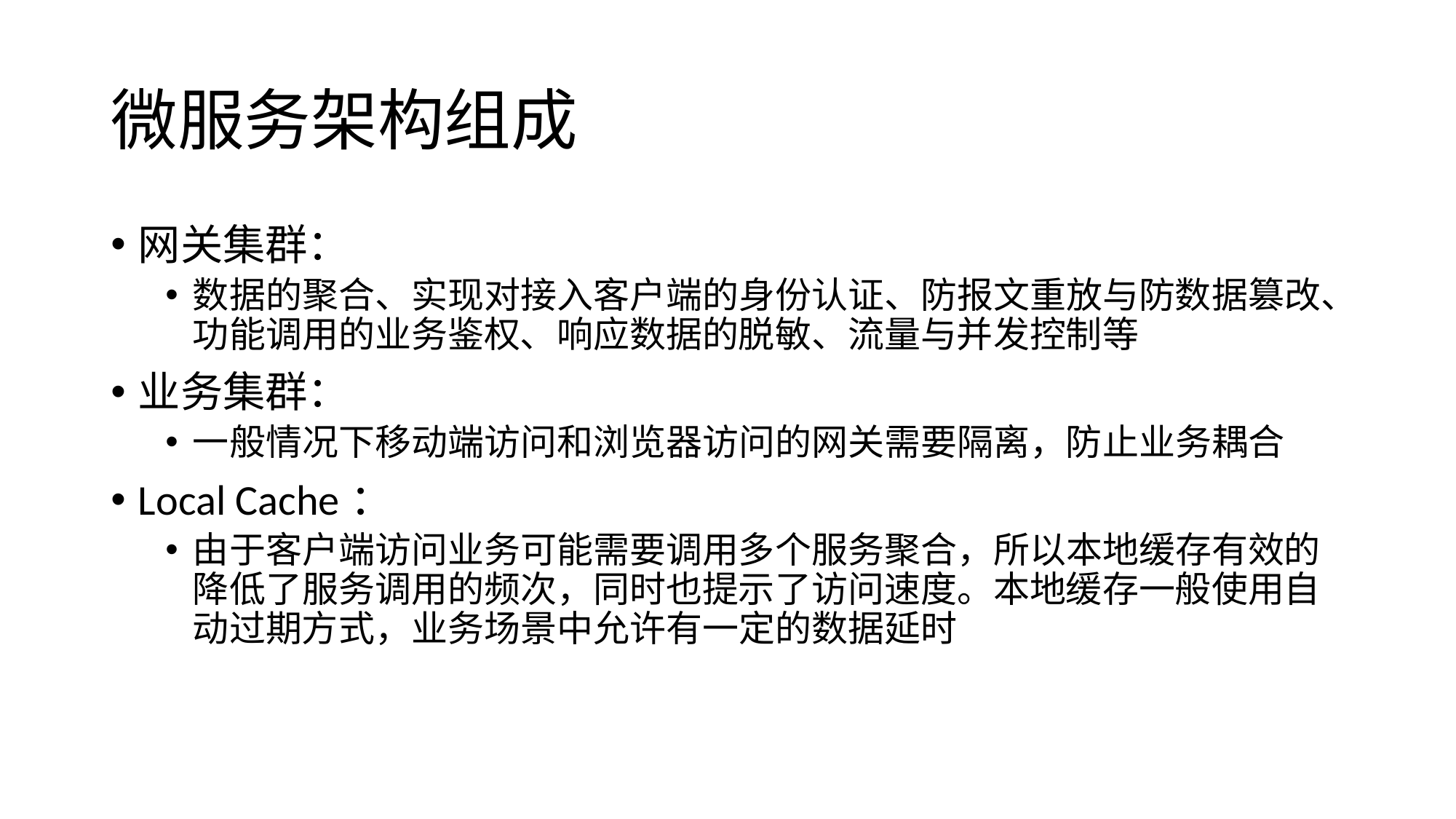

# 微服务架构组成
网关集群：
数据的聚合、实现对接入客户端的身份认证、防报文重放与防数据篡改、功能调用的业务鉴权、响应数据的脱敏、流量与并发控制等
业务集群：
一般情况下移动端访问和浏览器访问的网关需要隔离，防止业务耦合
Local Cache：
由于客户端访问业务可能需要调用多个服务聚合，所以本地缓存有效的降低了服务调用的频次，同时也提示了访问速度。本地缓存一般使用自动过期方式，业务场景中允许有一定的数据延时